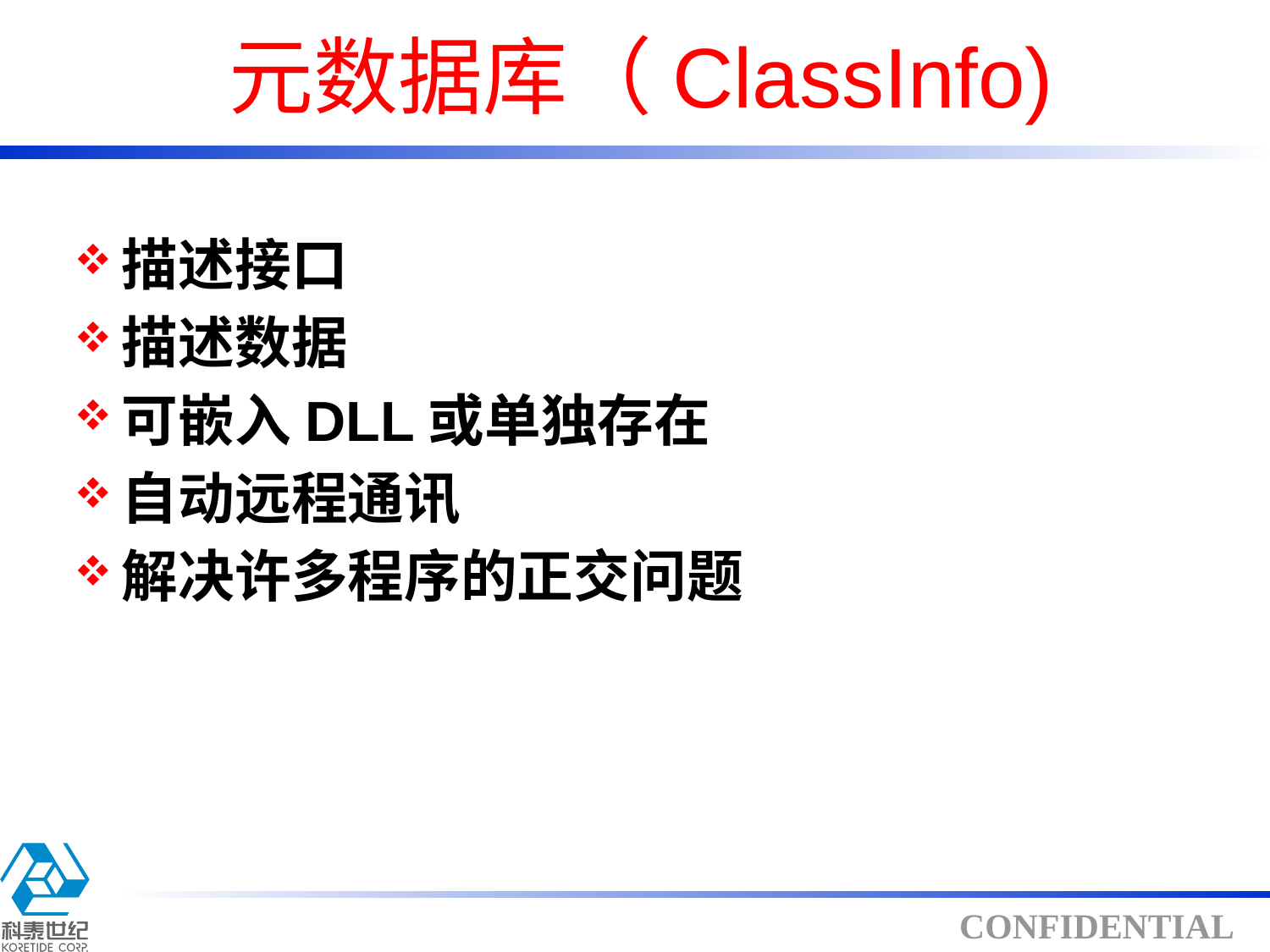

# 元数据库（ClassInfo)
描述接口
描述数据
可嵌入DLL或单独存在
自动远程通讯
解决许多程序的正交问题